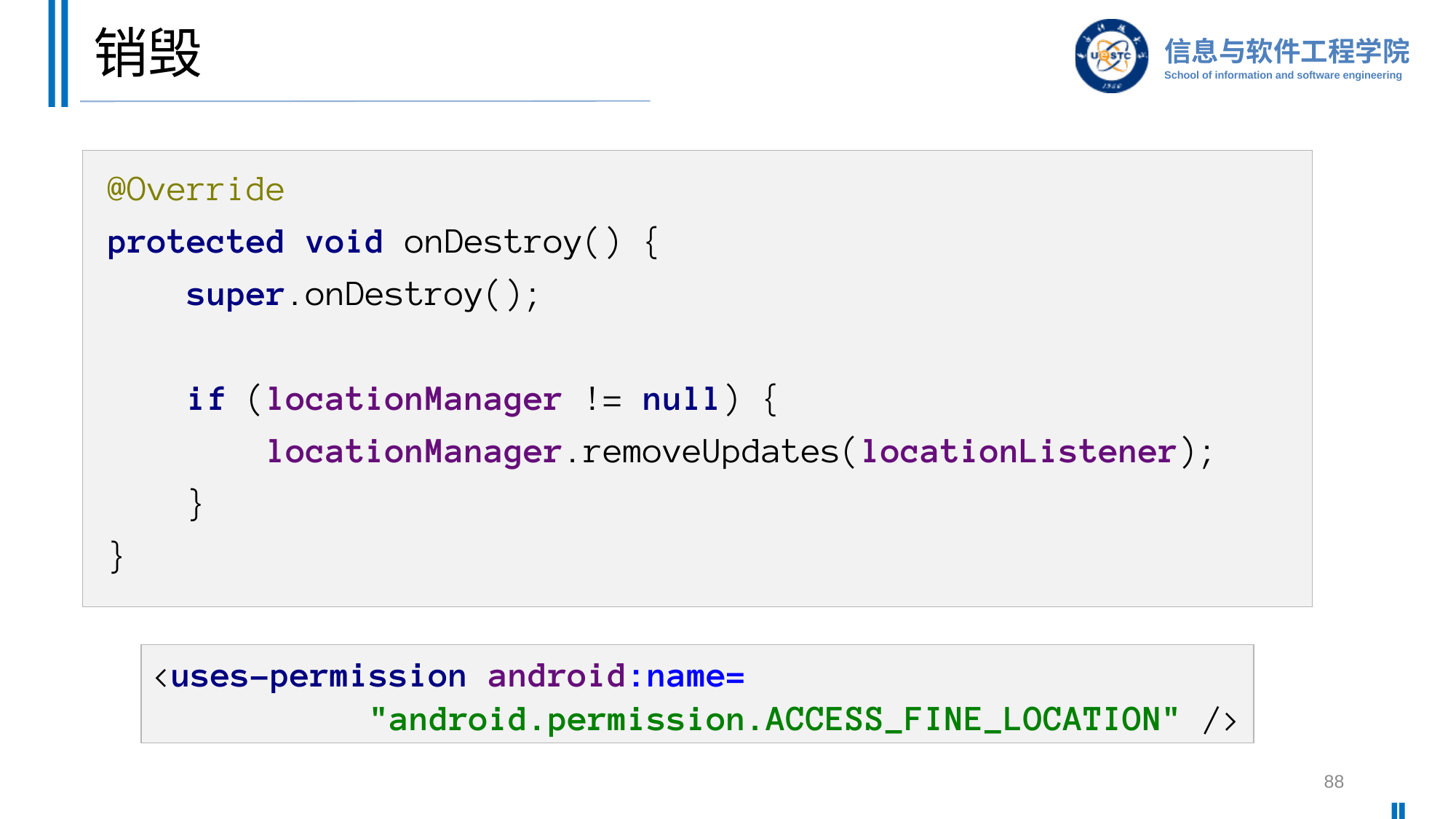

# 销毁
@Override
protected void onDestroy() {
    super.onDestroy();
    if (locationManager != null) {
        locationManager.removeUpdates(locationListener);
    }
}
<uses-permission android:name=
		"android.permission.ACCESS_FINE_LOCATION" />
88